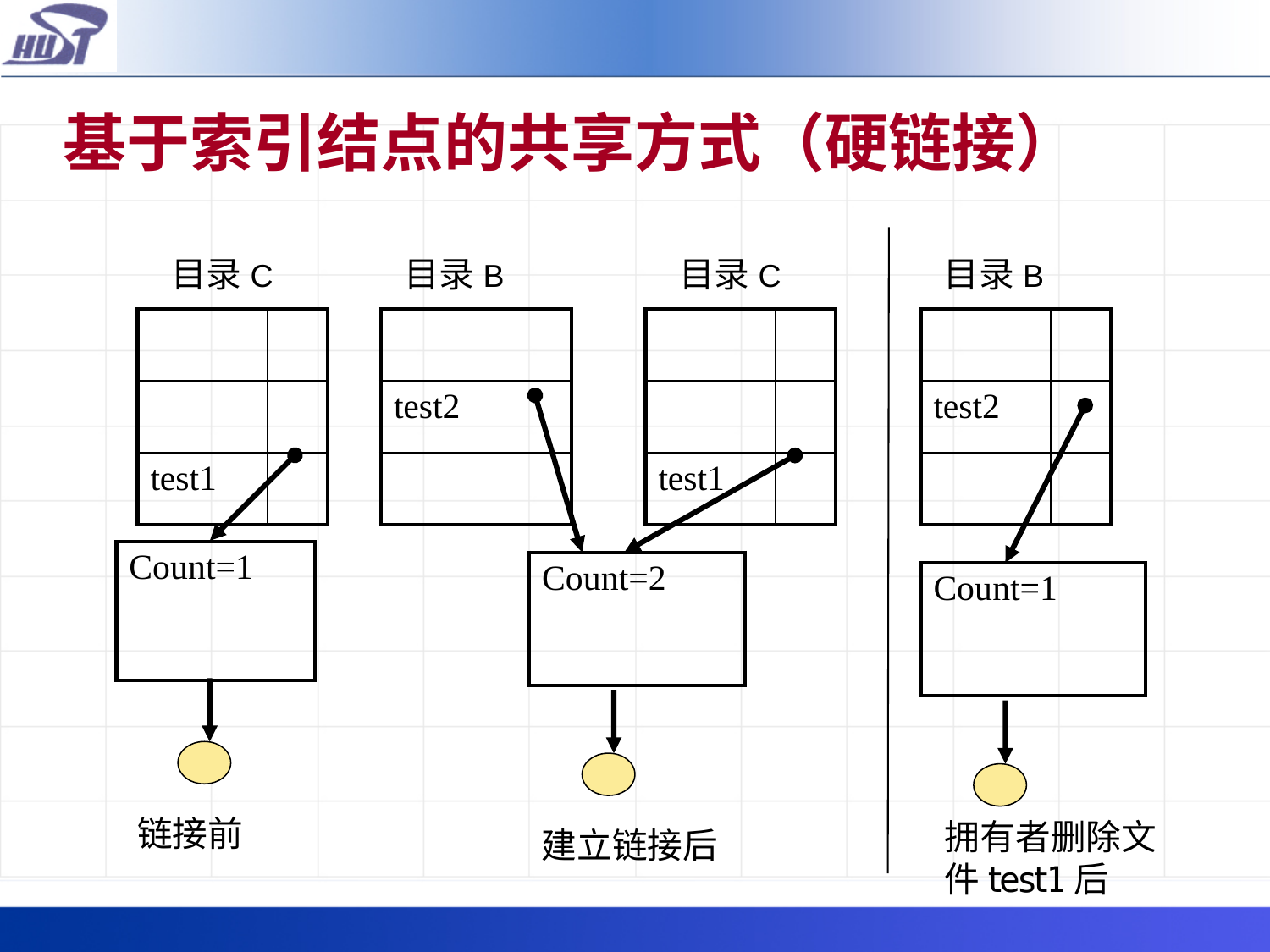

# 基于索引结点的共享方式（硬链接）
目录C
目录B
目录C
目录B
|  |  |
| --- | --- |
|  |  |
| test1 |  |
|  |  |
| --- | --- |
| test2 |  |
|  |  |
|  |  |
| --- | --- |
|  |  |
| test1 |  |
|  |  |
| --- | --- |
| test2 |  |
|  |  |

| Count=1 |
| --- |
| Count=2 |
| --- |
| Count=1 |
| --- |

链接前
拥有者删除文件test1后
建立链接后